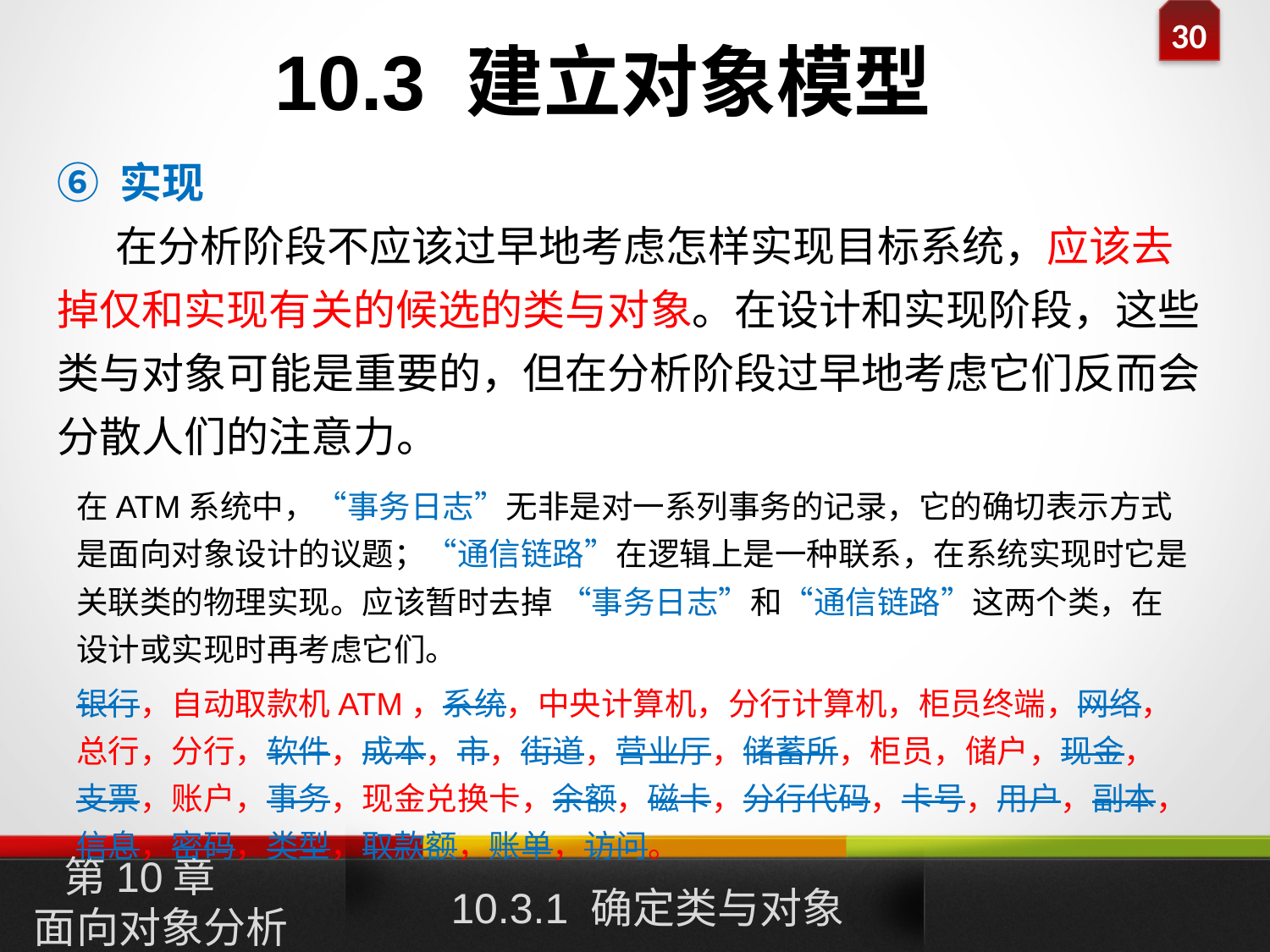

10.3 建立对象模型
⑥ 实现
     在分析阶段不应该过早地考虑怎样实现目标系统，应该去掉仅和实现有关的候选的类与对象。在设计和实现阶段，这些类与对象可能是重要的，但在分析阶段过早地考虑它们反而会分散人们的注意力。
在ATM系统中，“事务日志”无非是对一系列事务的记录，它的确切表示方式是面向对象设计的议题；“通信链路”在逻辑上是一种联系，在系统实现时它是关联类的物理实现。应该暂时去掉 “事务日志”和“通信链路”这两个类，在设计或实现时再考虑它们。
银行，自动取款机ATM，系统，中央计算机，分行计算机，柜员终端，网络，总行，分行，软件，成本，市，街道，营业厅，储蓄所，柜员，储户，现金，支票，账户，事务，现金兑换卡，余额，磁卡，分行代码，卡号，用户，副本，信息，密码，类型，取款额，账单，访问。
10.3.1 确定类与对象